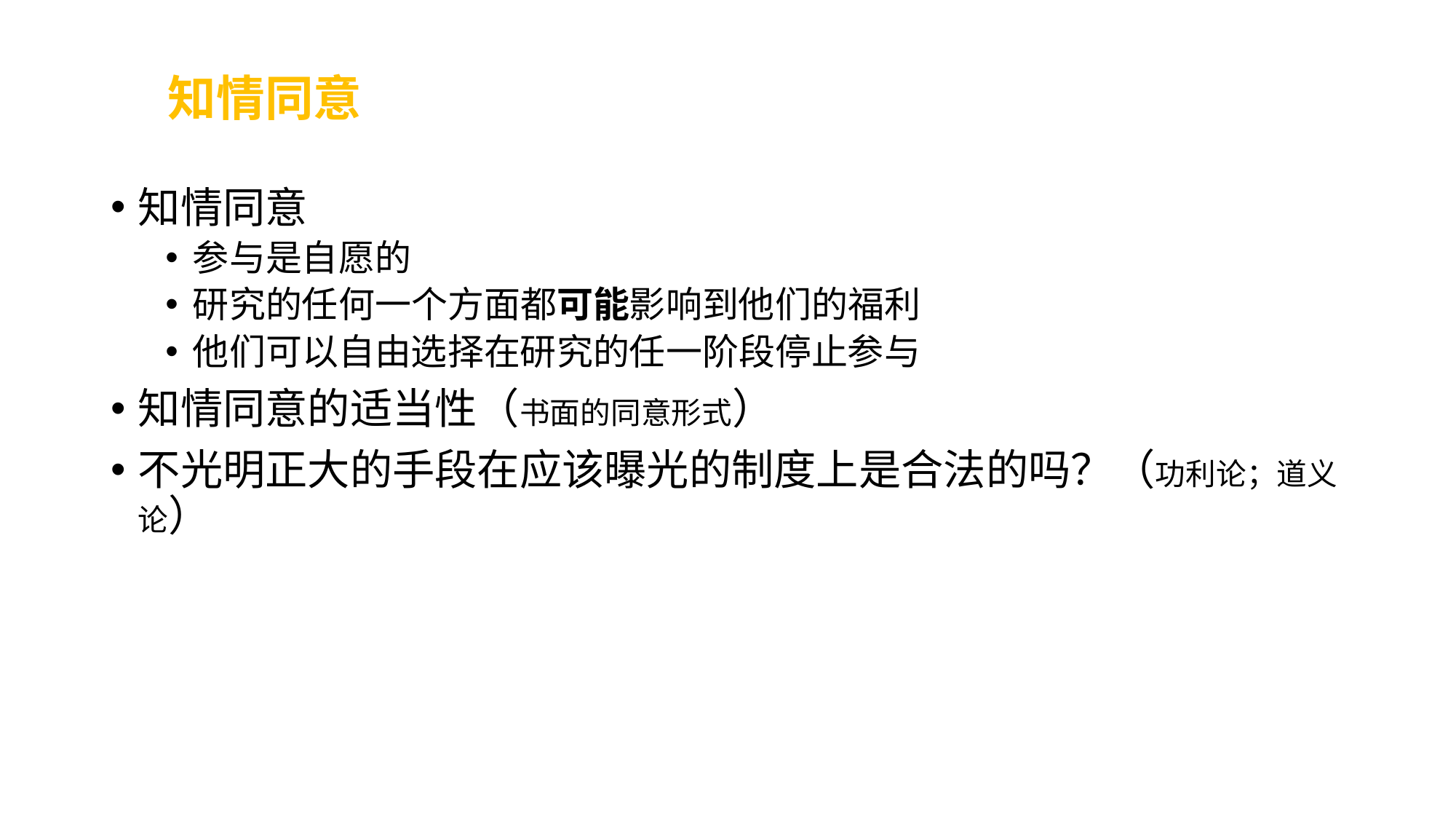

# 知情同意
知情同意
参与是自愿的
研究的任何一个方面都可能影响到他们的福利
他们可以自由选择在研究的任一阶段停止参与
知情同意的适当性（书面的同意形式）
不光明正大的手段在应该曝光的制度上是合法的吗？（功利论；道义论）